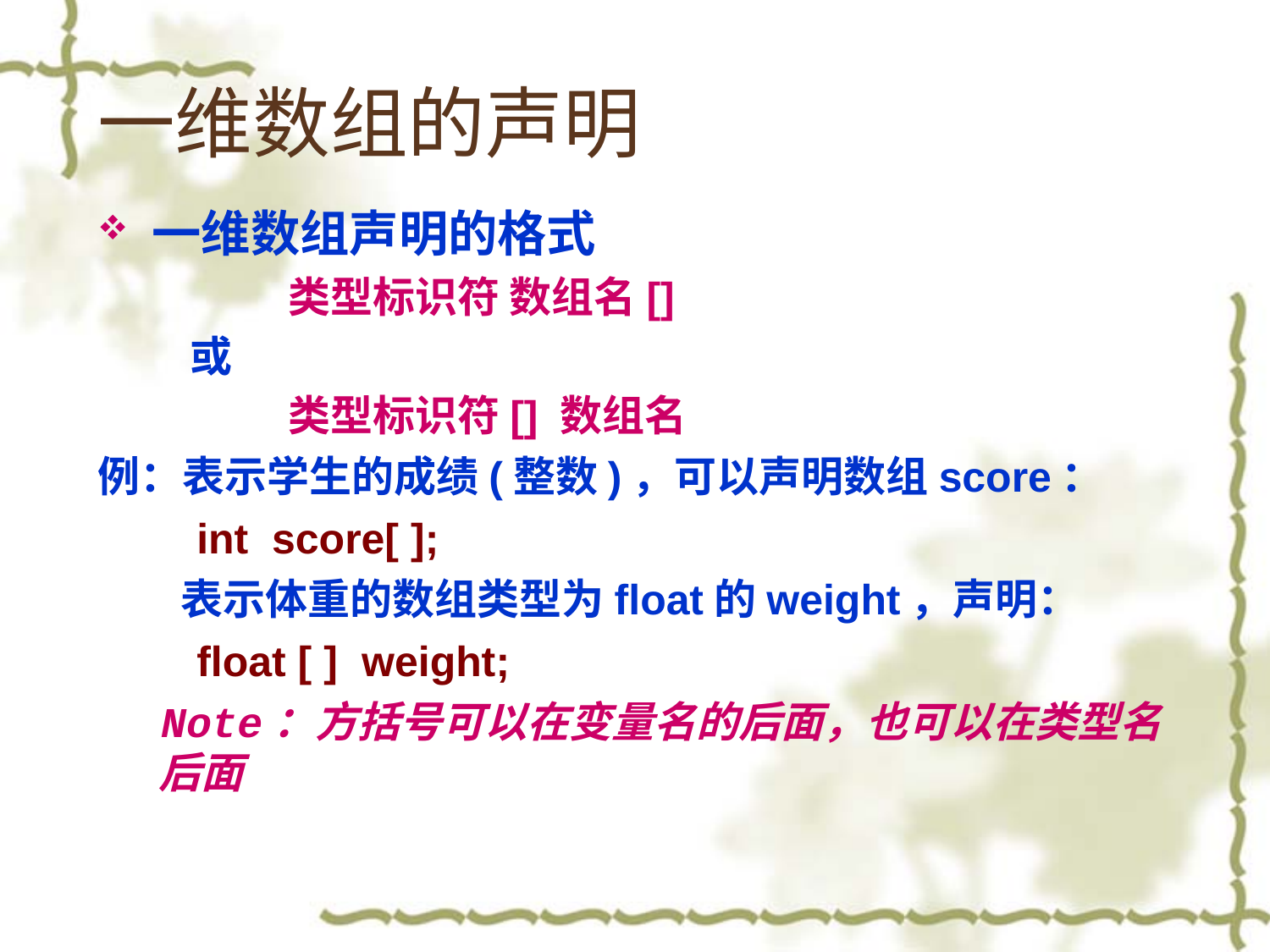

# 一维数组的声明
 一维数组声明的格式
类型标识符 数组名[]
  或
类型标识符[] 数组名
例：表示学生的成绩(整数)，可以声明数组score：
   int  score[ ];
 表示体重的数组类型为float的weight，声明：
   float [ ]  weight;
Note：方括号可以在变量名的后面，也可以在类型名后面